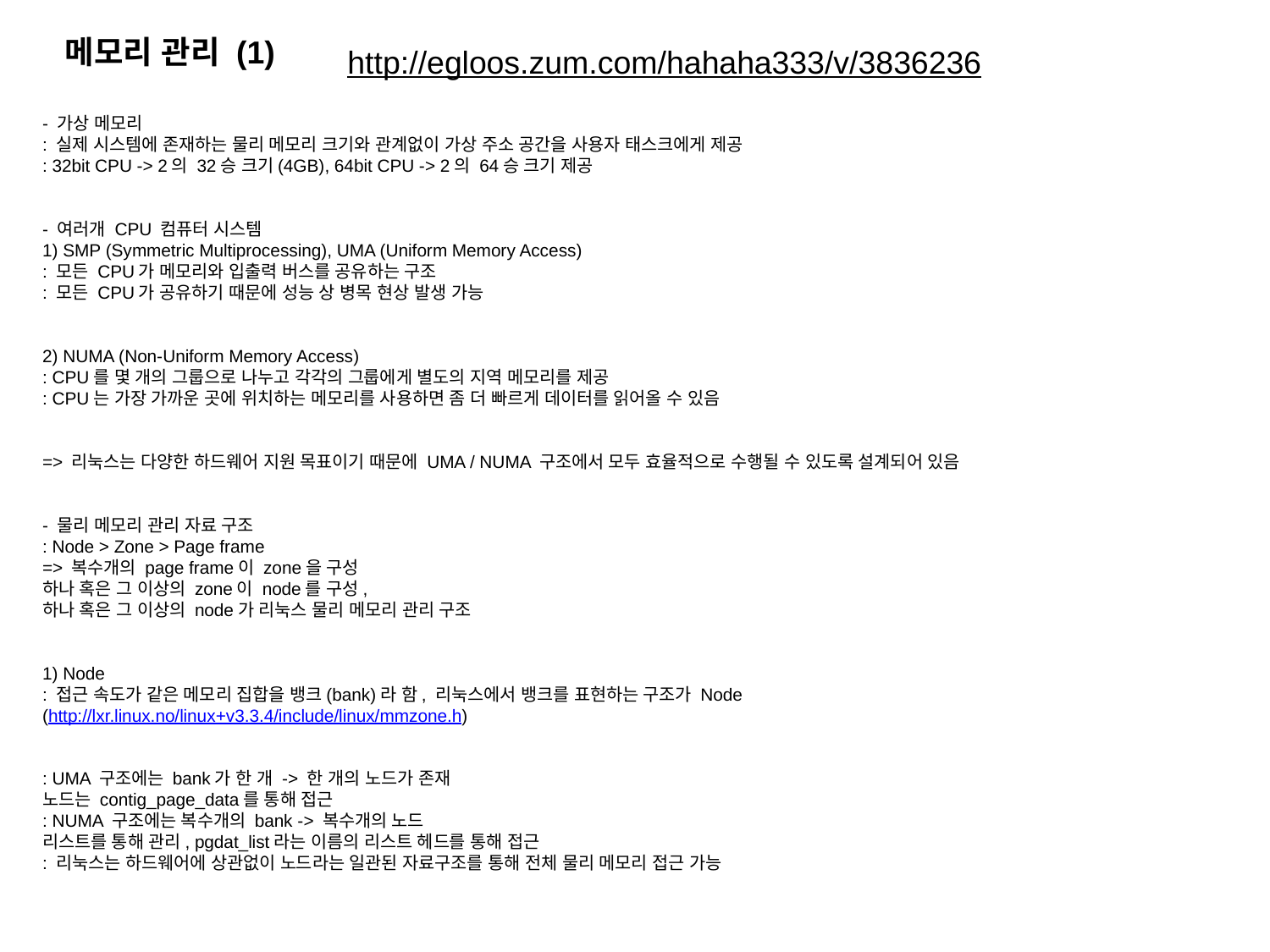

메모리 관리 (1)
http://egloos.zum.com/hahaha333/v/3836236
- 가상 메모리
: 실제 시스템에 존재하는 물리 메모리 크기와 관계없이 가상 주소 공간을 사용자 태스크에게 제공
: 32bit CPU -> 2의 32승 크기(4GB), 64bit CPU -> 2의 64승 크기 제공

- 여러개 CPU 컴퓨터 시스템
1) SMP (Symmetric Multiprocessing), UMA (Uniform Memory Access)
: 모든 CPU가 메모리와 입출력 버스를 공유하는 구조
: 모든 CPU가 공유하기 때문에 성능 상 병목 현상 발생 가능

2) NUMA (Non-Uniform Memory Access)
: CPU를 몇 개의 그룹으로 나누고 각각의 그룹에게 별도의 지역 메모리를 제공
: CPU는 가장 가까운 곳에 위치하는 메모리를 사용하면 좀 더 빠르게 데이터를 읽어올 수 있음

=> 리눅스는 다양한 하드웨어 지원 목표이기 때문에 UMA / NUMA 구조에서 모두 효율적으로 수행될 수 있도록 설계되어 있음

- 물리 메모리 관리 자료 구조
: Node > Zone > Page frame
=> 복수개의 page frame이 zone을 구성
하나 혹은 그 이상의 zone이 node를 구성,
하나 혹은 그 이상의 node가 리눅스 물리 메모리 관리 구조

1) Node
: 접근 속도가 같은 메모리 집합을 뱅크(bank)라 함, 리눅스에서 뱅크를 표현하는 구조가 Node
(http://lxr.linux.no/linux+v3.3.4/include/linux/mmzone.h)

: UMA 구조에는 bank가 한 개 -> 한 개의 노드가 존재
노드는 contig_page_data를 통해 접근
: NUMA 구조에는 복수개의 bank -> 복수개의 노드
리스트를 통해 관리, pgdat_list라는 이름의 리스트 헤드를 통해 접근
: 리눅스는 하드웨어에 상관없이 노드라는 일관된 자료구조를 통해 전체 물리 메모리 접근 가능